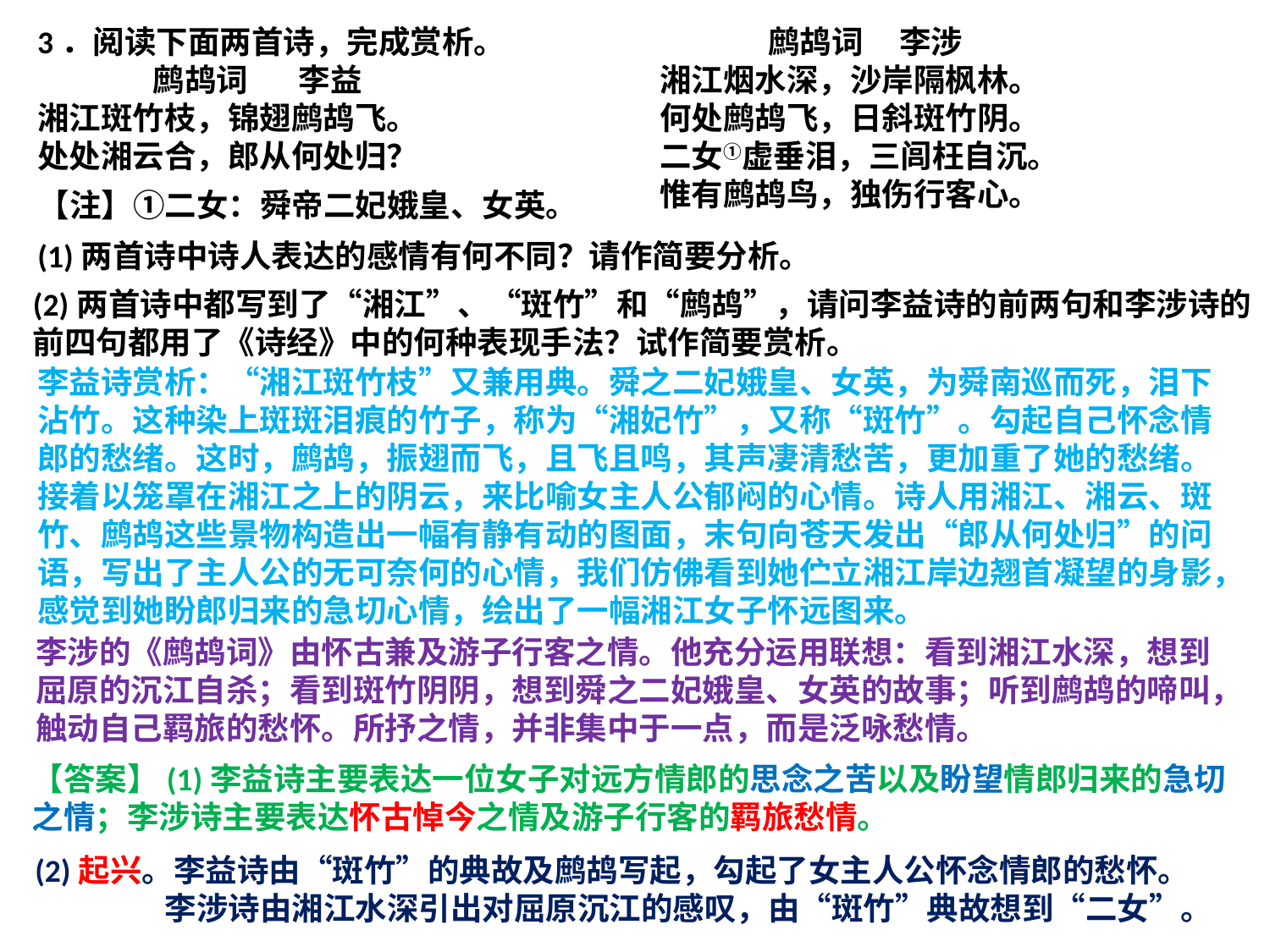

3．阅读下面两首诗，完成赏析。
               鹧鸪词       李益
湘江斑竹枝，锦翅鹧鸪飞。
处处湘云合，郎从何处归？
              鹧鸪词     李涉
湘江烟水深，沙岸隔枫林。
何处鹧鸪飞，日斜斑竹阴。
二女①虚垂泪，三闾枉自沉。
惟有鹧鸪鸟，独伤行客心。
【注】①二女：舜帝二妃娥皇、女英。
(1)两首诗中诗人表达的感情有何不同？请作简要分析。
(2)两首诗中都写到了“湘江”、“斑竹”和“鹧鸪”，请问李益诗的前两句和李涉诗的前四句都用了《诗经》中的何种表现手法？试作简要赏析。
李益诗赏析：“湘江斑竹枝”又兼用典。舜之二妃娥皇、女英，为舜南巡而死，泪下沾竹。这种染上斑斑泪痕的竹子，称为“湘妃竹”，又称“斑竹”。勾起自己怀念情郎的愁绪。这时，鹧鸪，振翅而飞，且飞且鸣，其声凄清愁苦，更加重了她的愁绪。
接着以笼罩在湘江之上的阴云，来比喻女主人公郁闷的心情。诗人用湘江、湘云、斑竹、鹧鸪这些景物构造出一幅有静有动的图面，末句向苍天发出“郎从何处归”的问语，写出了主人公的无可奈何的心情，我们仿佛看到她伫立湘江岸边翘首凝望的身影，感觉到她盼郎归来的急切心情，绘出了一幅湘江女子怀远图来。
李涉的《鹧鸪词》由怀古兼及游子行客之情。他充分运用联想：看到湘江水深，想到屈原的沉江自杀；看到斑竹阴阴，想到舜之二妃娥皇、女英的故事；听到鹧鸪的啼叫，触动自己羁旅的愁怀。所抒之情，并非集中于一点，而是泛咏愁情。
【答案】(1)李益诗主要表达一位女子对远方情郎的思念之苦以及盼望情郎归来的急切之情；李涉诗主要表达怀古悼今之情及游子行客的羁旅愁情。
(2)起兴。李益诗由“斑竹”的典故及鹧鸪写起，勾起了女主人公怀念情郎的愁怀。
                 李涉诗由湘江水深引出对屈原沉江的感叹，由“斑竹”典故想到“二女”。